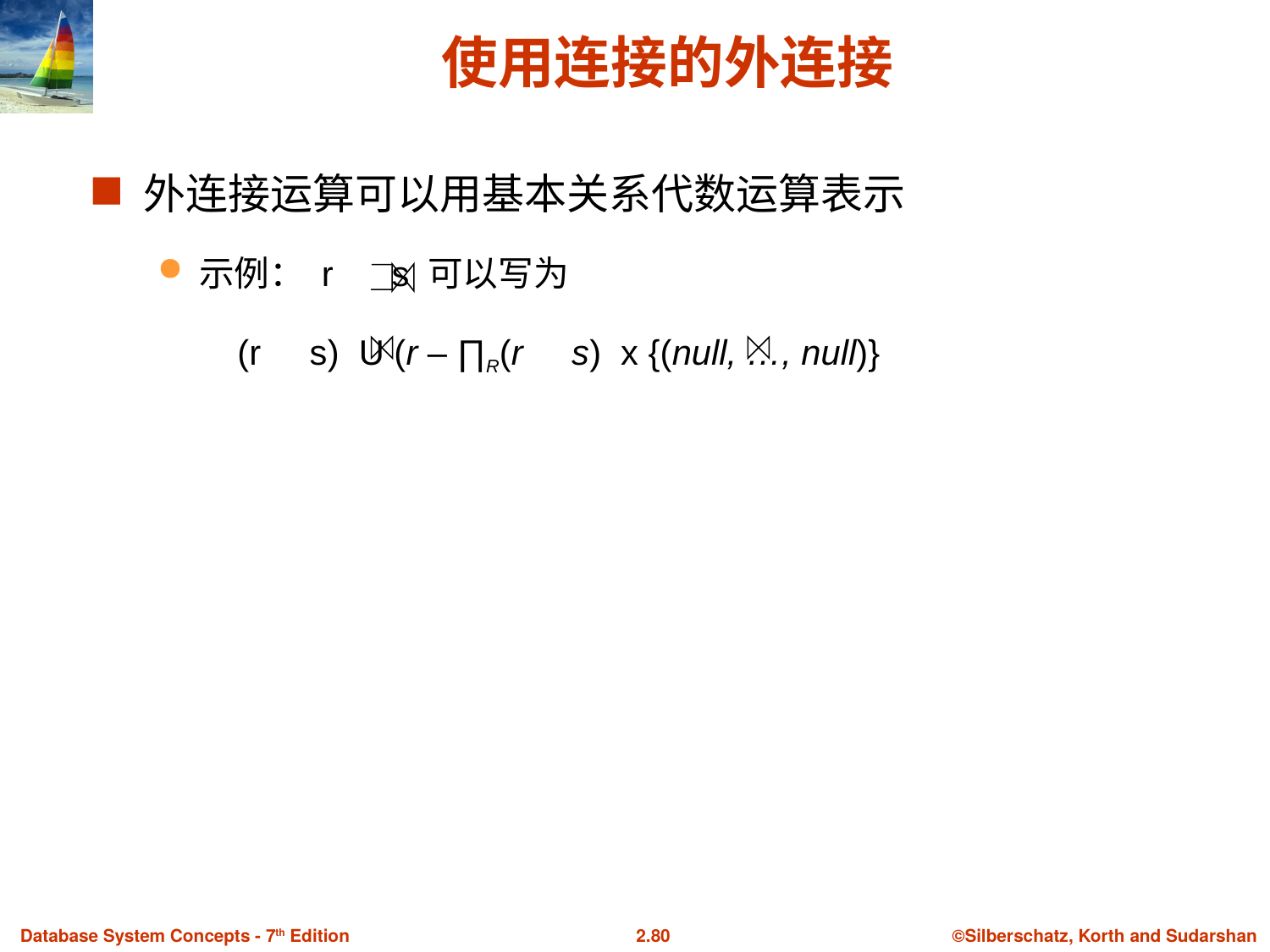

# 使用连接的外连接
外连接运算可以用基本关系代数运算表示
示例： r      s 可以写为
        (r     s)  U (r – ∏R(r     s)  x {(null, …, null)}